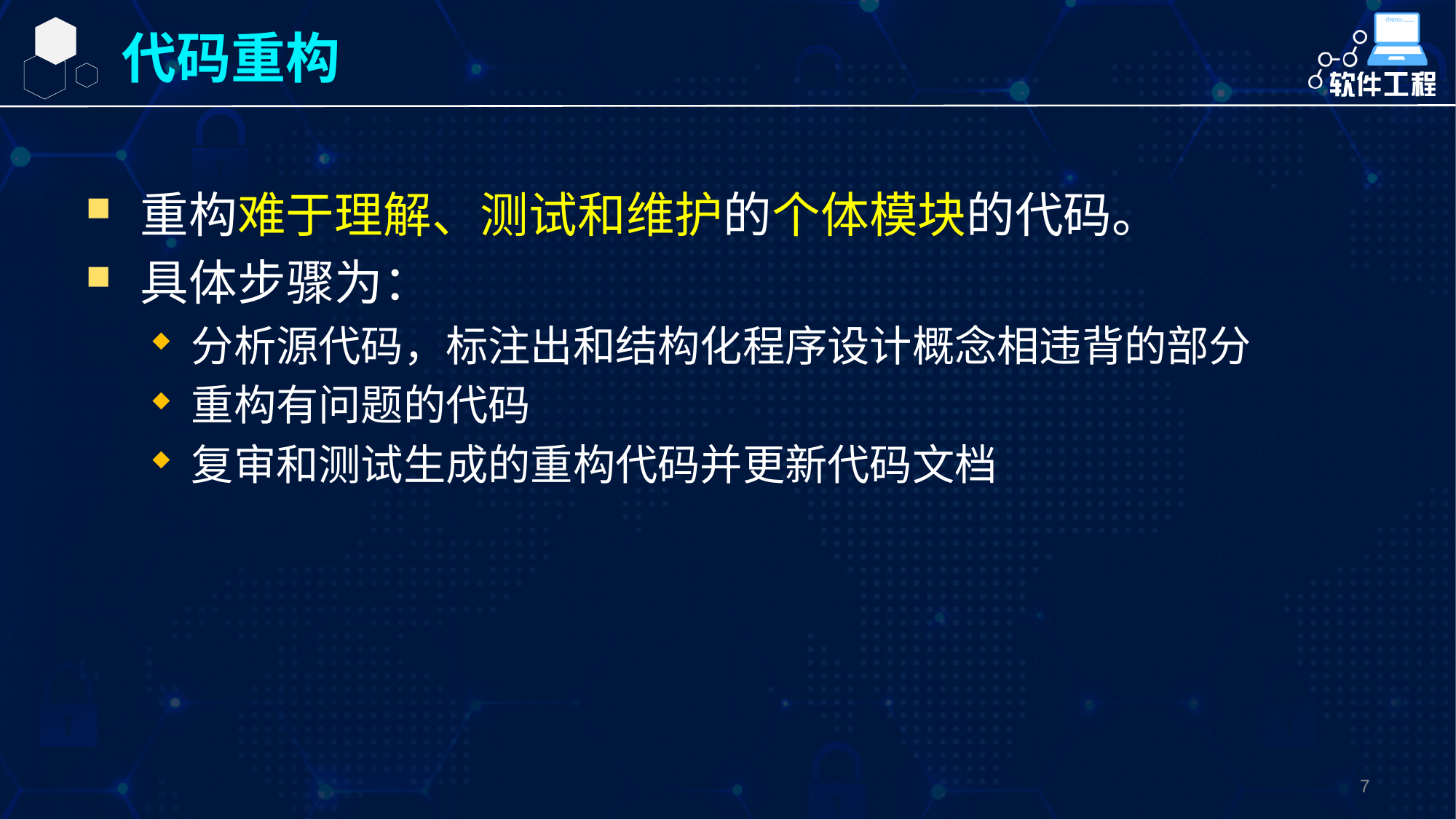

代码重构
重构难于理解、测试和维护的个体模块的代码。
具体步骤为：
分析源代码，标注出和结构化程序设计概念相违背的部分
重构有问题的代码
复审和测试生成的重构代码并更新代码文档

7